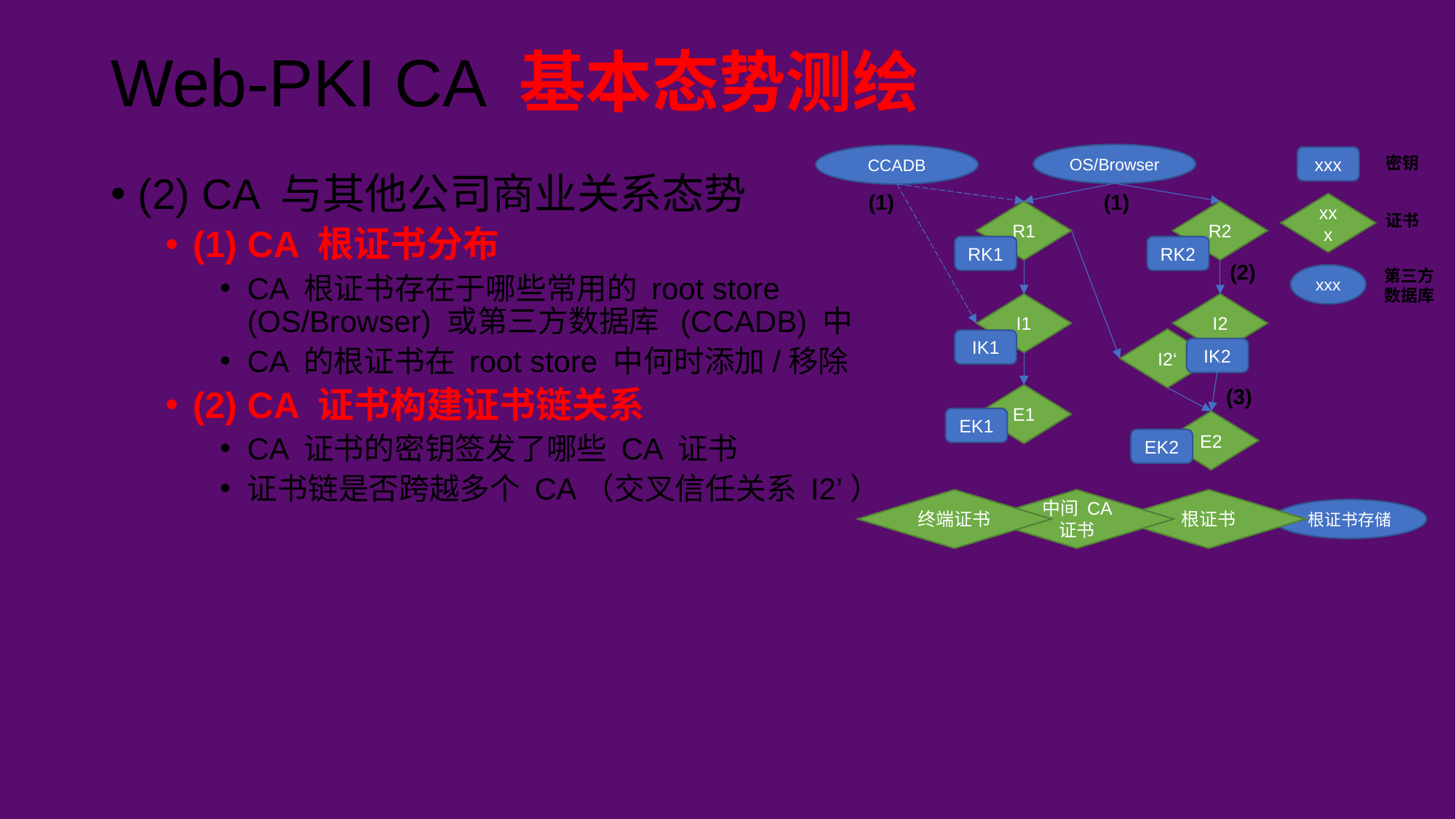

# Web-PKI CA 基本态势测绘
OS/Browser
CCADB
xxx
密钥
(1)
(1)
xxx
R1
R2
证书
RK1
RK2
(2)
第三方数据库
I2
I1
I2‘
IK1
IK2
(3)
E1
EK1
E2
EK2
xxx
(2) CA 与其他公司商业关系态势
(1) CA 根证书分布
CA 根证书存在于哪些常用的 root store (OS/Browser) 或第三方数据库  (CCADB) 中
CA 的根证书在 root store 中何时添加/移除
(2) CA 证书构建证书链关系
CA 证书的密钥签发了哪些 CA 证书
证书链是否跨越多个 CA（交叉信任关系 I2’）

终端证书
中间 CA 证书
根证书
根证书存储